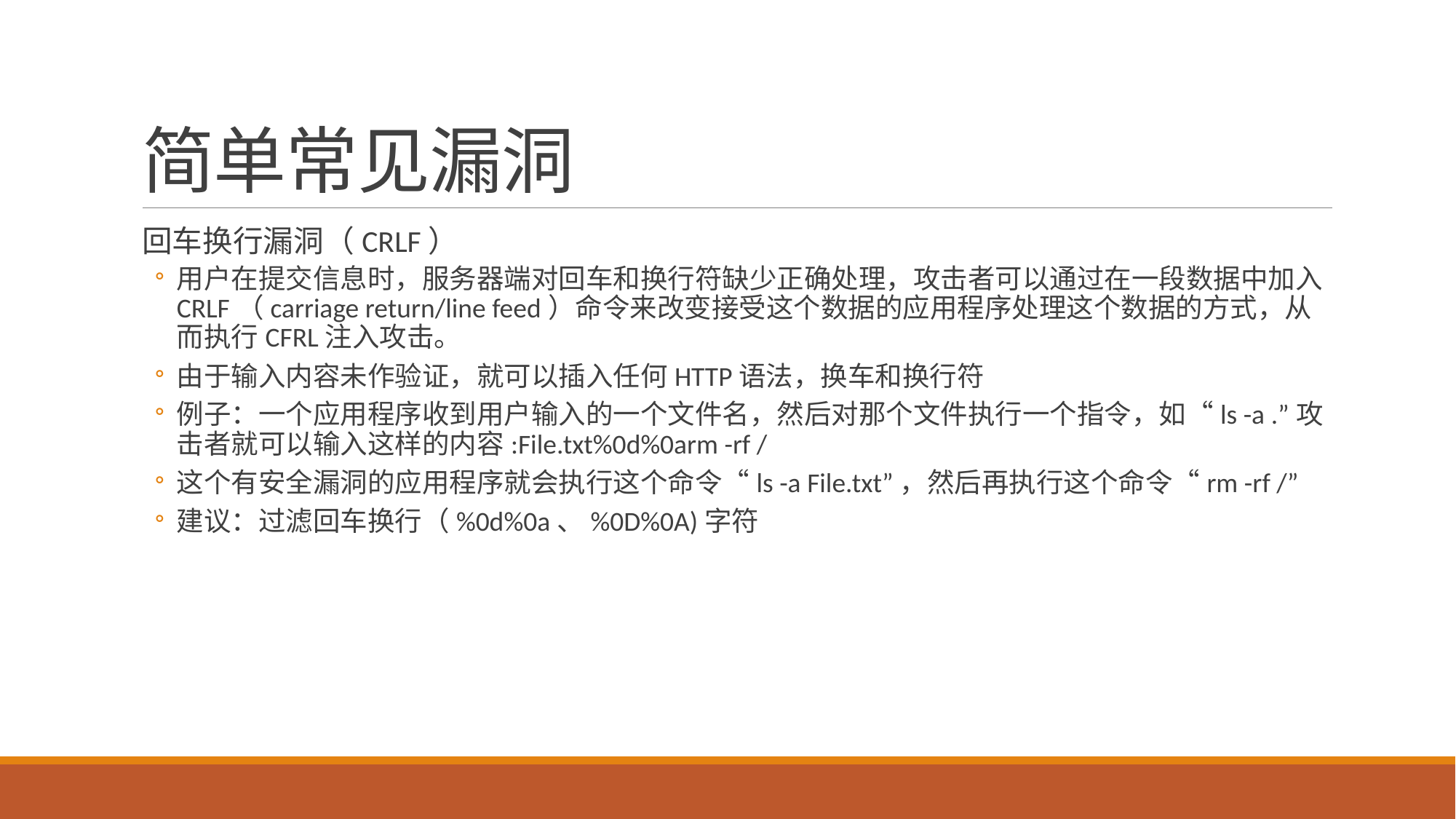

# 简单常见漏洞
回车换行漏洞（CRLF）
用户在提交信息时，服务器端对回车和换行符缺少正确处理，攻击者可以通过在一段数据中加入CRLF（carriage return/line feed）命令来改变接受这个数据的应用程序处理这个数据的方式，从而执行CFRL注入攻击。
由于输入内容未作验证，就可以插入任何HTTP语法，换车和换行符
例子：一个应用程序收到用户输入的一个文件名，然后对那个文件执行一个指令，如“ls -a .”攻击者就可以输入这样的内容:File.txt%0d%0arm -rf /
这个有安全漏洞的应用程序就会执行这个命令“ls -a File.txt”，然后再执行这个命令“rm -rf /”
建议：过滤回车换行（%0d%0a、%0D%0A)字符